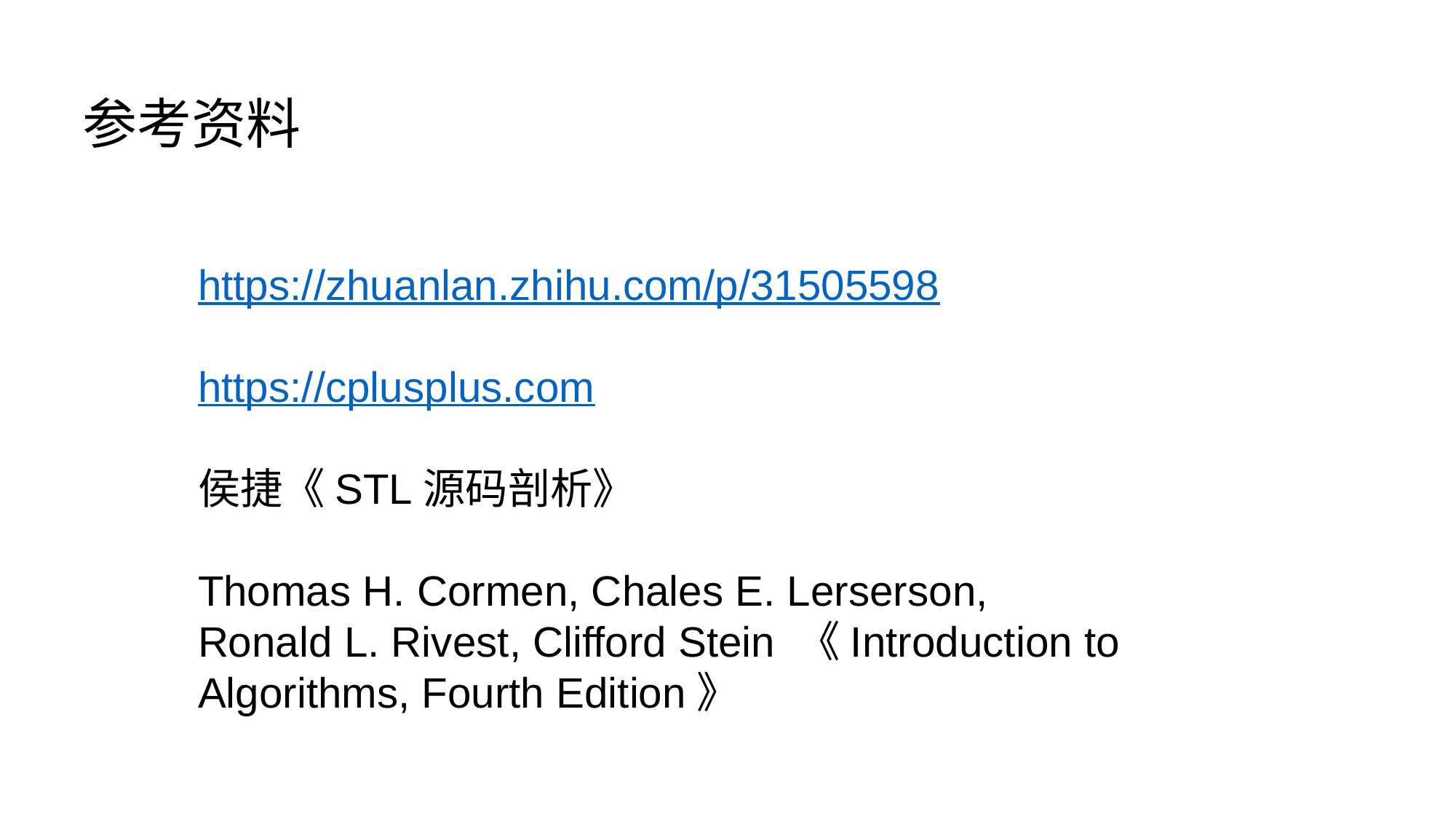

参考资料
https://zhuanlan.zhihu.com/p/31505598

https://cplusplus.com

侯捷《STL源码剖析》

Thomas H. Cormen, Chales E. Lerserson,
Ronald L. Rivest, Clifford Stein 《Introduction to Algorithms, Fourth Edition》